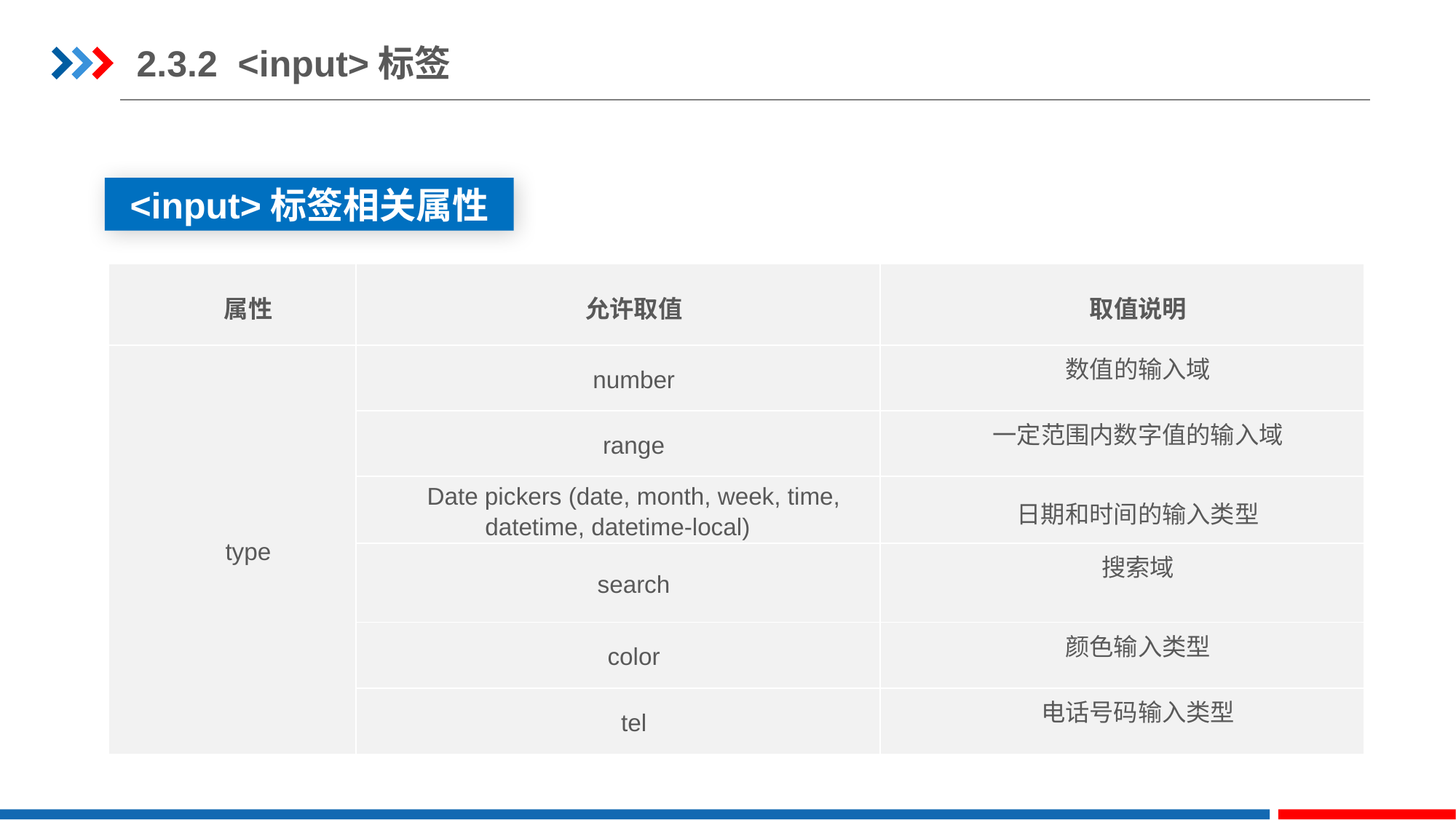

2.3.2  <input>标签
<input>标签相关属性
| 属性 | 允许取值 | 取值说明 |
| --- | --- | --- |
| type | number | 数值的输入域 |
|  | range | 一定范围内数字值的输入域 |
|  | Date pickers (date, month, week, time, datetime, datetime-local) | 日期和时间的输入类型 |
|  | search | 搜索域 |
|  | color | 颜色输入类型 |
|  | tel | 电话号码输入类型 |